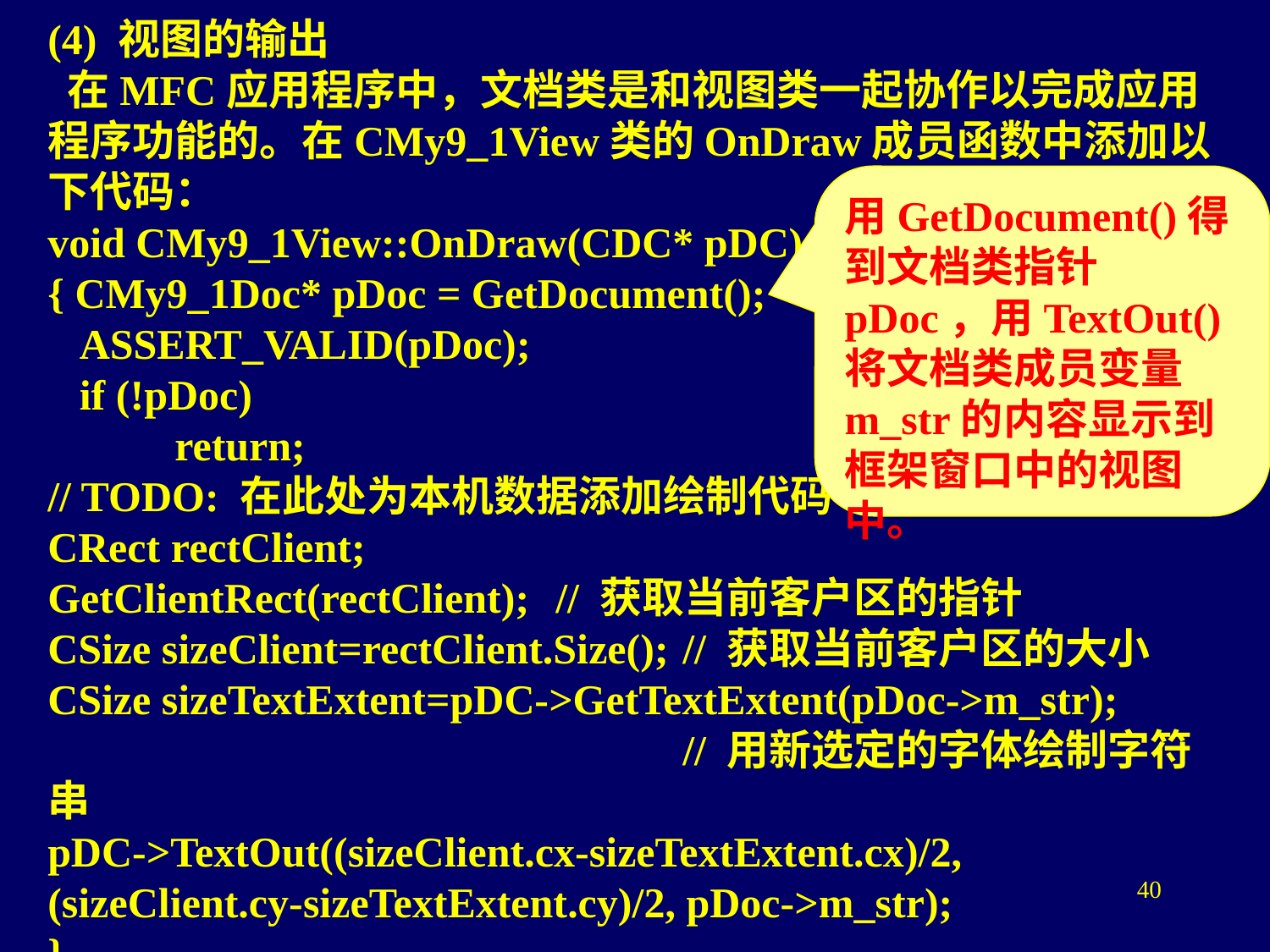

(4) 视图的输出
 在MFC应用程序中，文档类是和视图类一起协作以完成应用程序功能的。在CMy9_1View类的OnDraw成员函数中添加以下代码：
void CMy9_1View::OnDraw(CDC* pDC)
{ CMy9_1Doc* pDoc = GetDocument();
   ASSERT_VALID(pDoc);
   if (!pDoc)
	return;
// TODO: 在此处为本机数据添加绘制代码
CRect rectClient;
GetClientRect(rectClient);	// 获取当前客户区的指针
CSize sizeClient=rectClient.Size();	// 获取当前客户区的大小
CSize sizeTextExtent=pDC->GetTextExtent(pDoc->m_str);
					// 用新选定的字体绘制字符串
pDC->TextOut((sizeClient.cx-sizeTextExtent.cx)/2,
(sizeClient.cy-sizeTextExtent.cy)/2, pDoc->m_str);
}
用GetDocument()得到文档类指针pDoc，用TextOut()将文档类成员变量m_str的内容显示到框架窗口中的视图中。

40